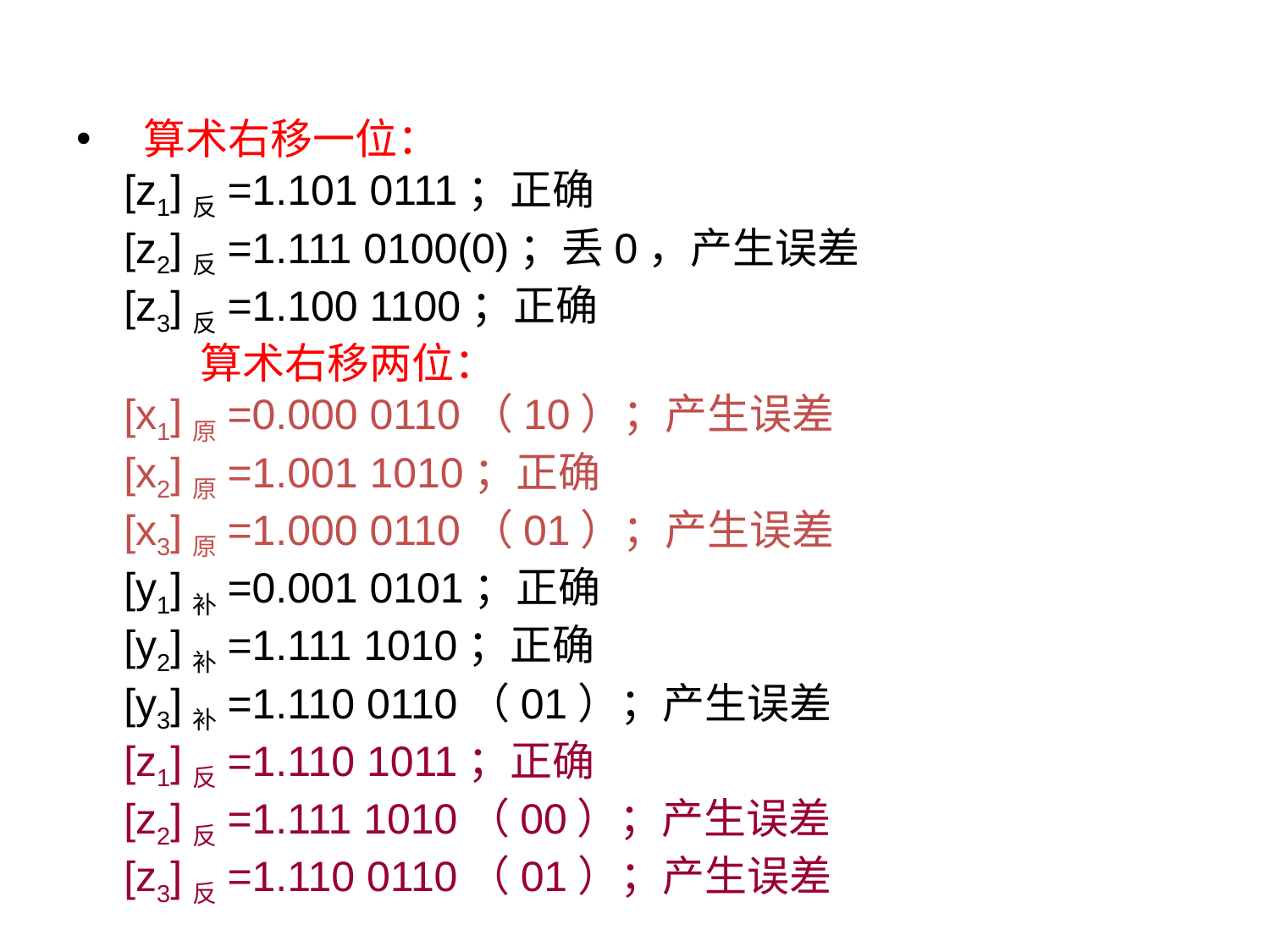

算术右移一位：
[z1]反=1.101 0111；正确
[z2]反=1.111 0100(0)；丢0，产生误差
[z3]反=1.100 1100；正确
        算术右移两位：
[x1]原=0.000 0110（10）；产生误差
[x2]原=1.001 1010；正确
[x3]原=1.000 0110（01）；产生误差
[y1]补=0.001 0101；正确
[y2]补=1.111 1010；正确
[y3]补=1.110 0110（01）；产生误差
[z1]反=1.110 1011；正确
[z2]反=1.111 1010（00）；产生误差
[z3]反=1.110 0110（01）；产生误差